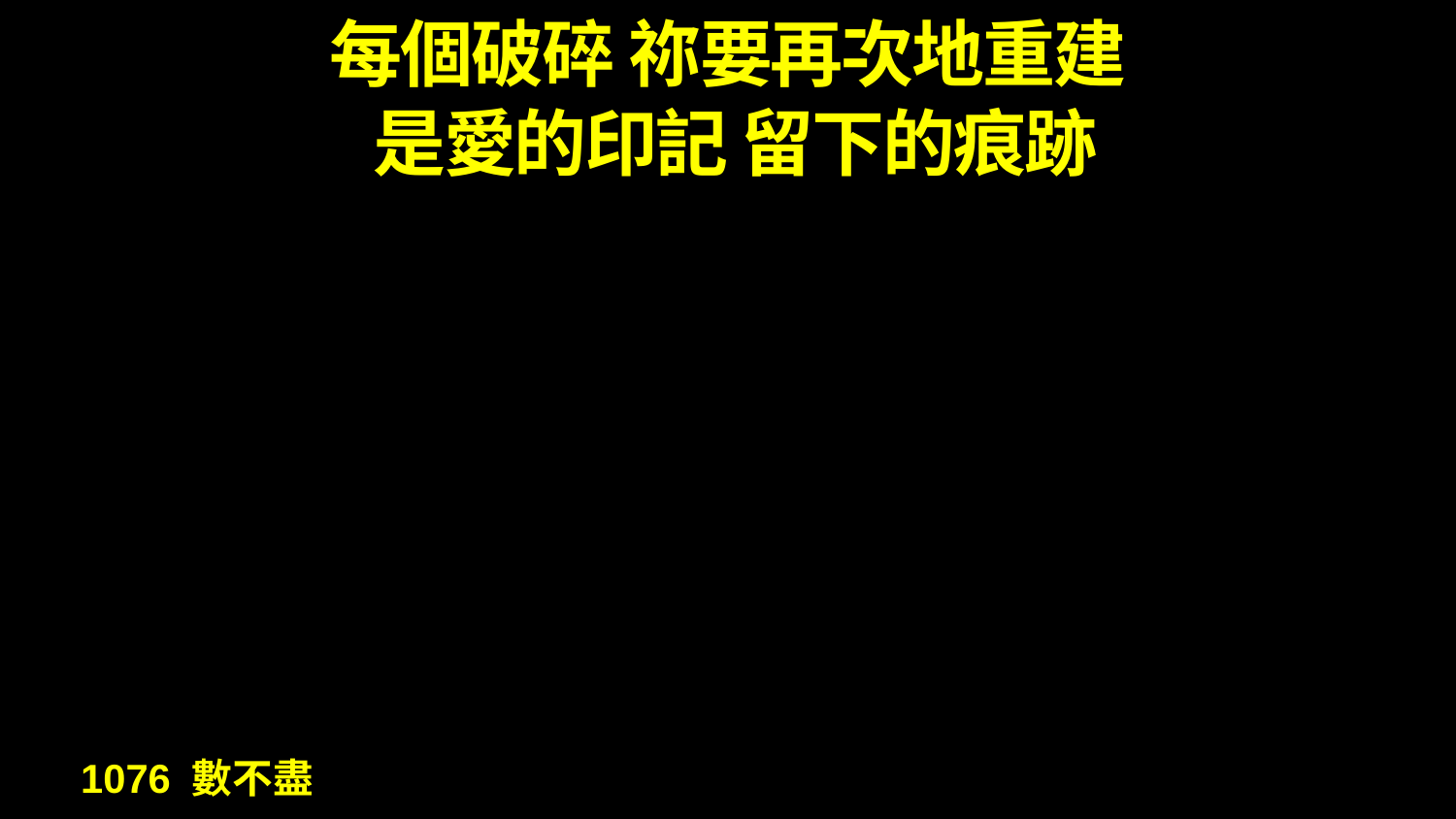

# 每個破碎 祢要再次地重建 是愛的印記 留下的痕跡
1076 數不盡